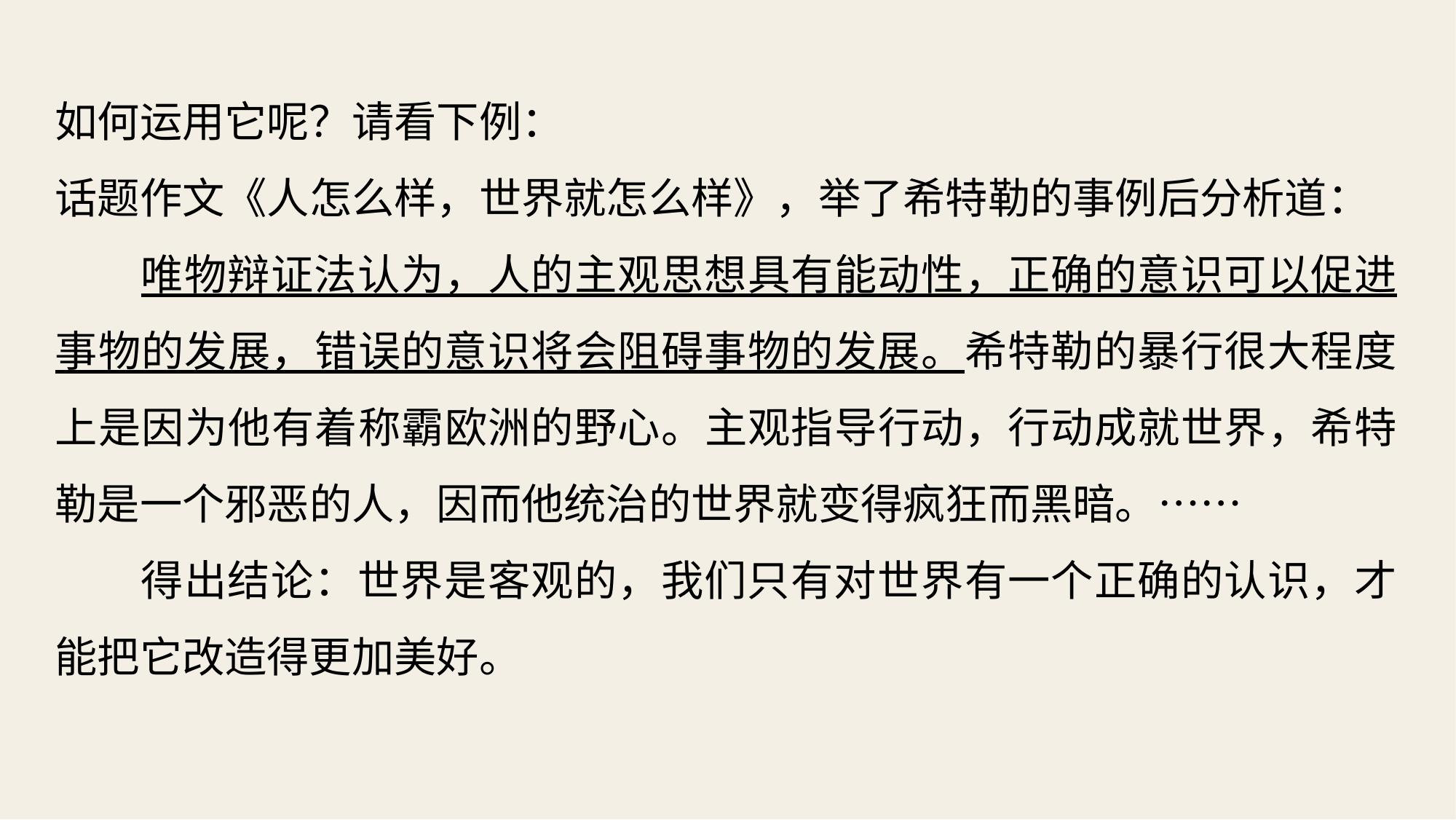

如何运用它呢？请看下例：
话题作文《人怎么样，世界就怎么样》，举了希特勒的事例后分析道：
唯物辩证法认为，人的主观思想具有能动性，正确的意识可以促进事物的发展，错误的意识将会阻碍事物的发展。希特勒的暴行很大程度上是因为他有着称霸欧洲的野心。主观指导行动，行动成就世界，希特勒是一个邪恶的人，因而他统治的世界就变得疯狂而黑暗。……
得出结论：世界是客观的，我们只有对世界有一个正确的认识，才能把它改造得更加美好。